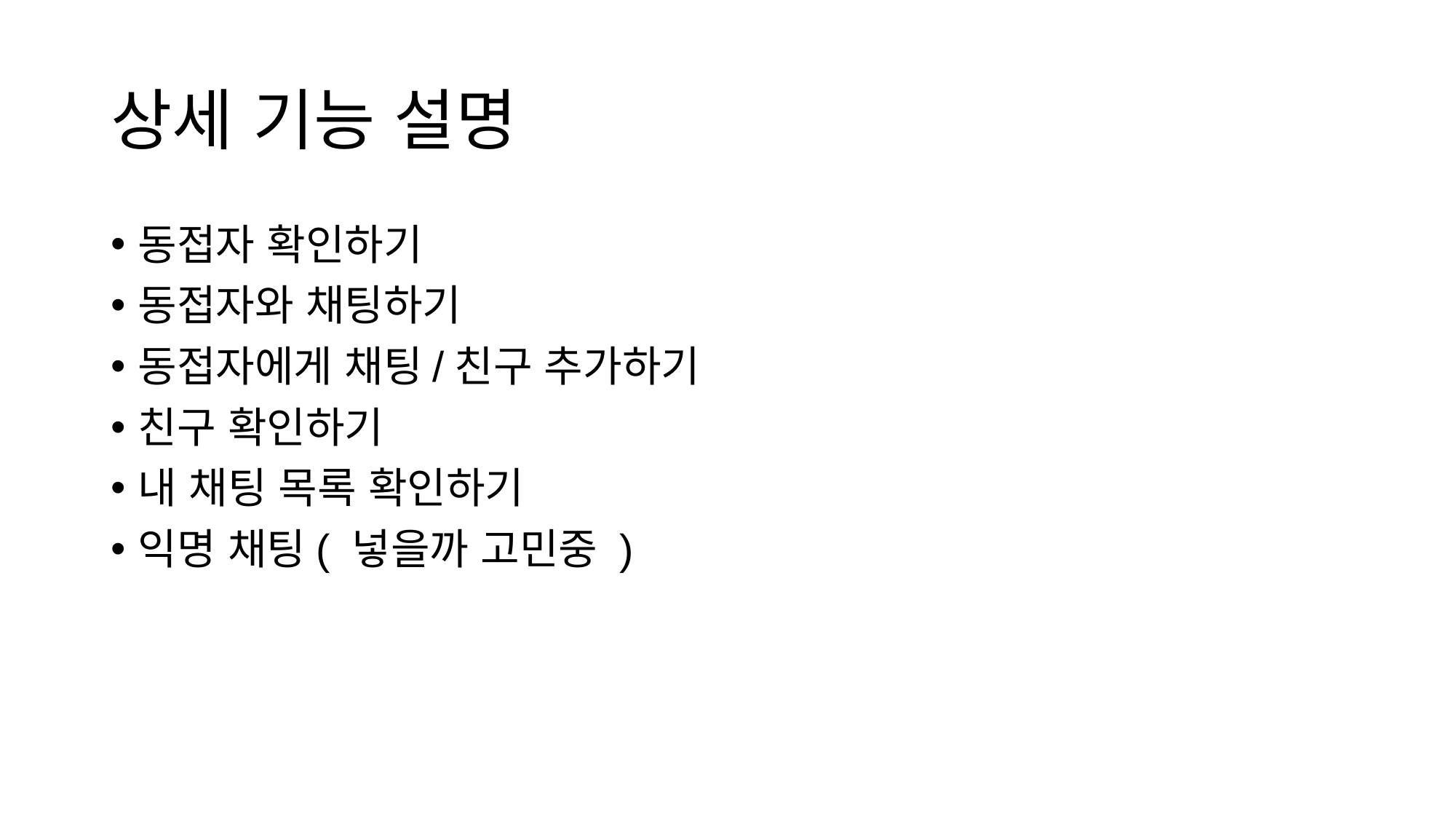

# 상세 기능 설명
동접자 확인하기
동접자와 채팅하기
동접자에게 채팅/친구 추가하기
친구 확인하기
내 채팅 목록 확인하기
익명 채팅( 넣을까 고민중 )